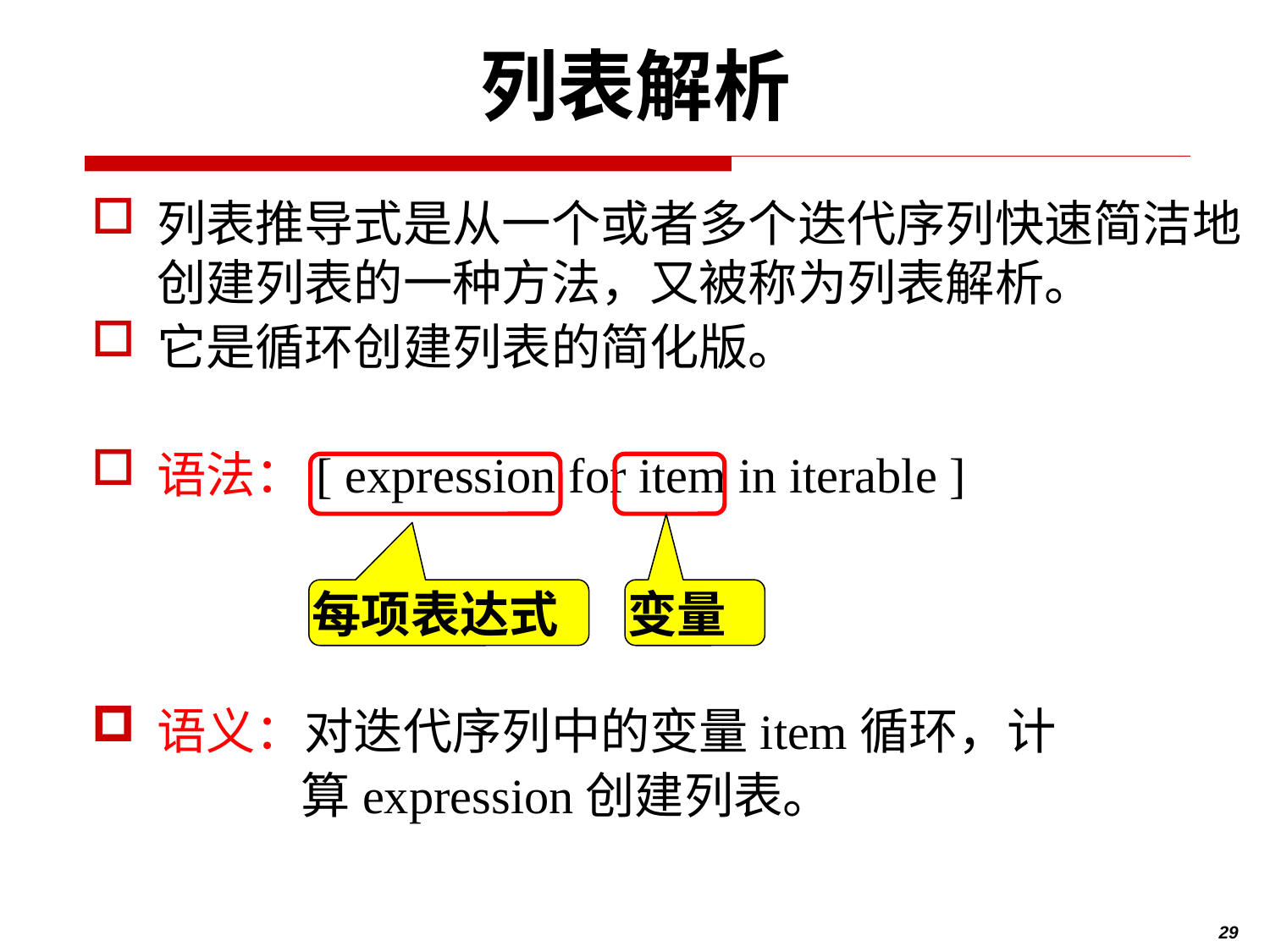

# 列表解析
列表推导式是从一个或者多个迭代序列快速简洁地创建列表的一种方法，又被称为列表解析。
它是循环创建列表的简化版。

语法：[ expression for item in iterable ]

语义：对迭代序列中的变量item循环，计
                  算expression创建列表。

每项表达式
变量
29